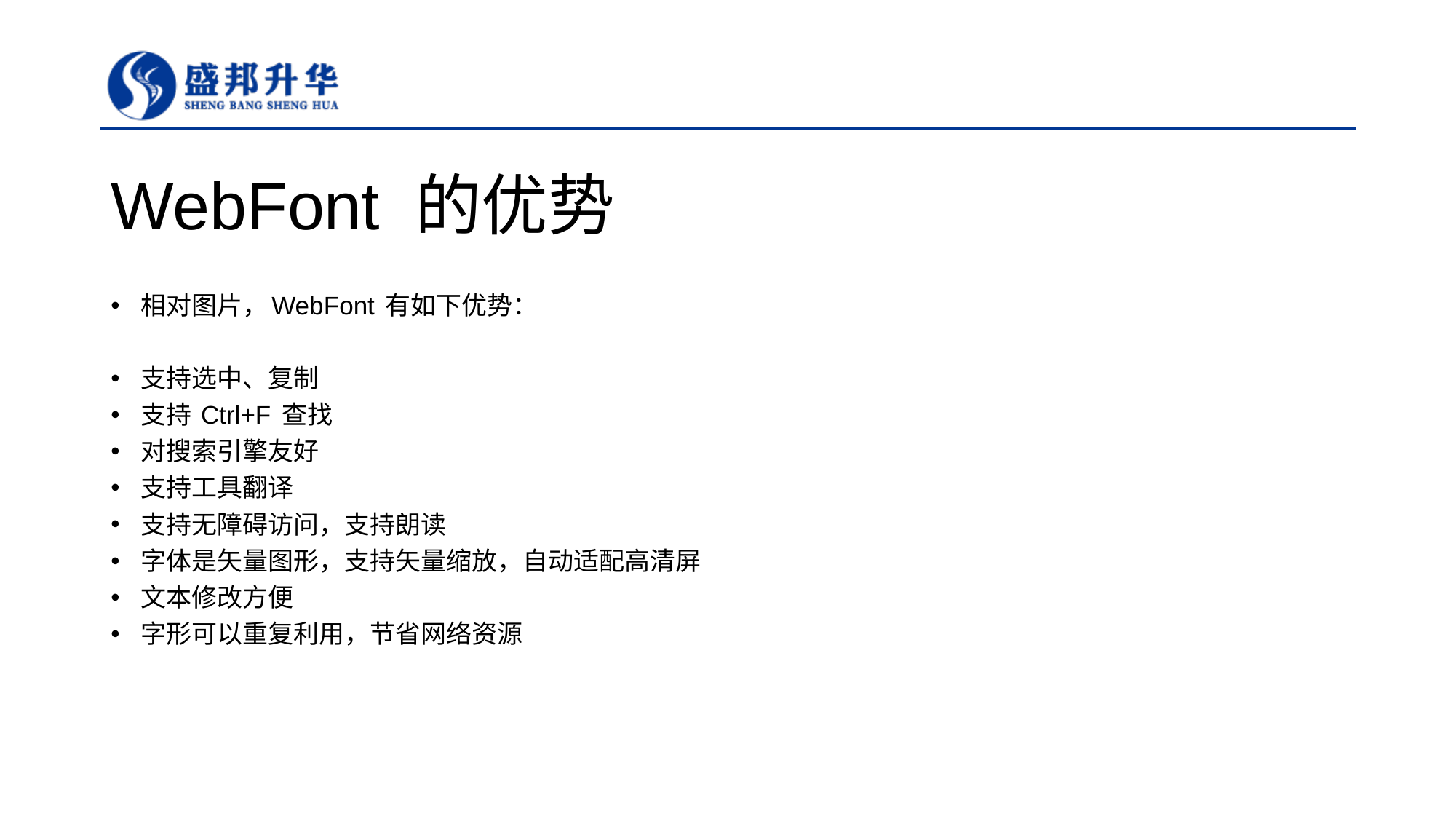

# WebFont 的优势
相对图片，WebFont 有如下优势：

支持选中、复制
支持 Ctrl+F 查找
对搜索引擎友好
支持工具翻译
支持无障碍访问，支持朗读
字体是矢量图形，支持矢量缩放，自动适配高清屏
文本修改方便
字形可以重复利用，节省网络资源